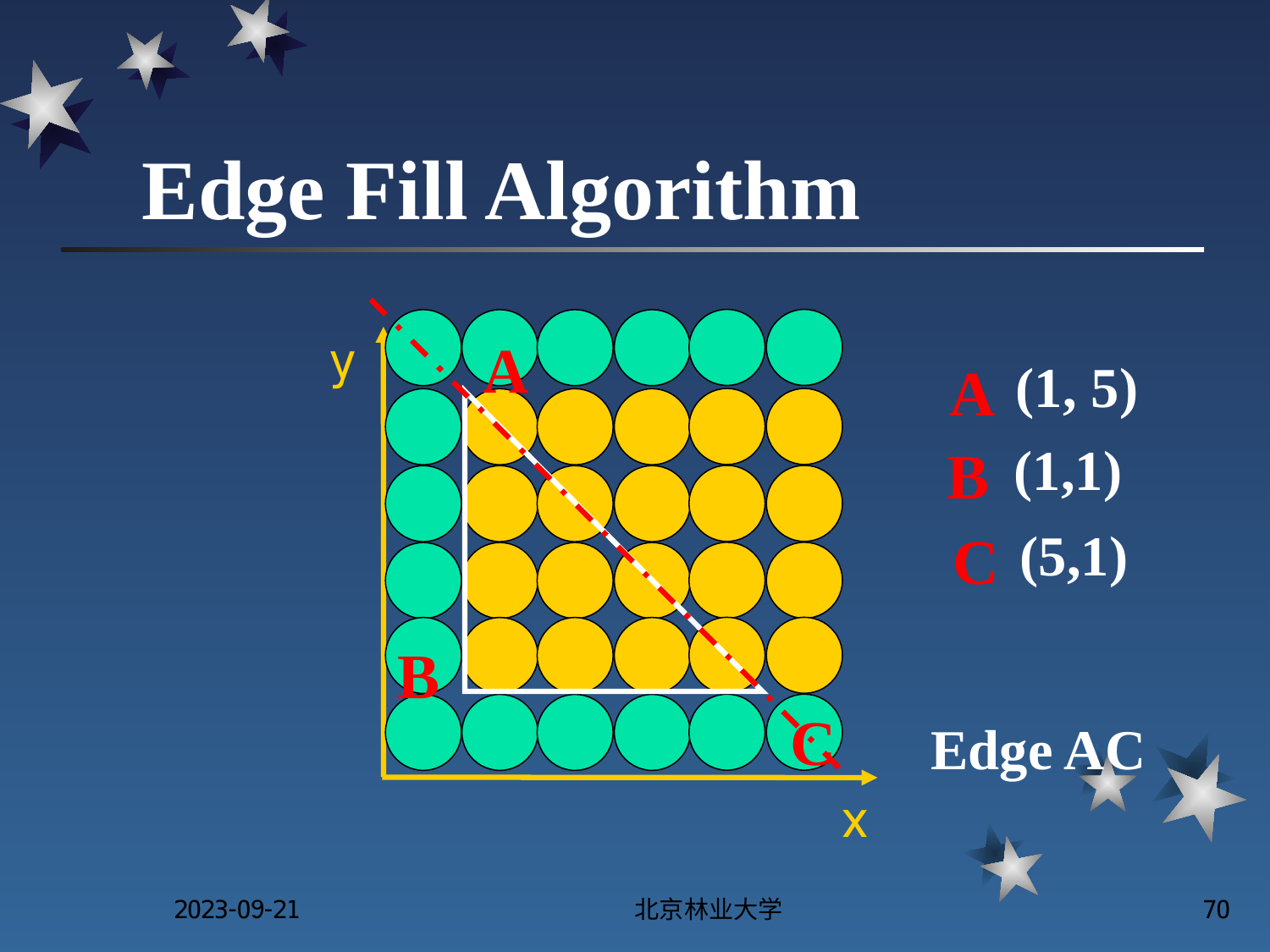

# Edge Fill Algorithm

y

x
A
(1, 5)
A

(1,1)
B

(5,1)
C

B

C
Edge AC
2023-09-21
北京林业大学
70